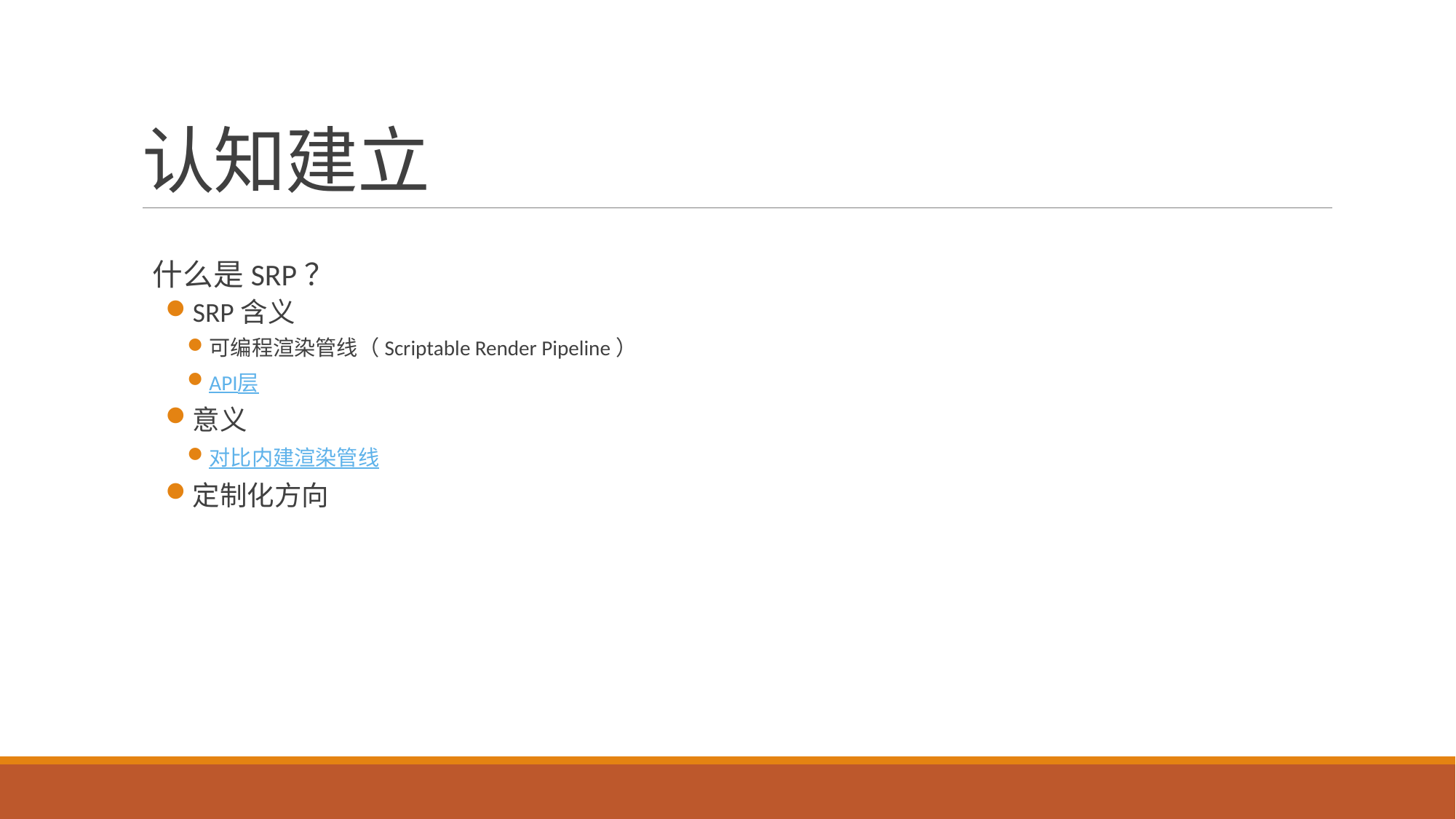

# 认知建立
什么是SRP？
SRP含义
可编程渲染管线（Scriptable Render Pipeline）
API层
意义
对比内建渲染管线
定制化方向